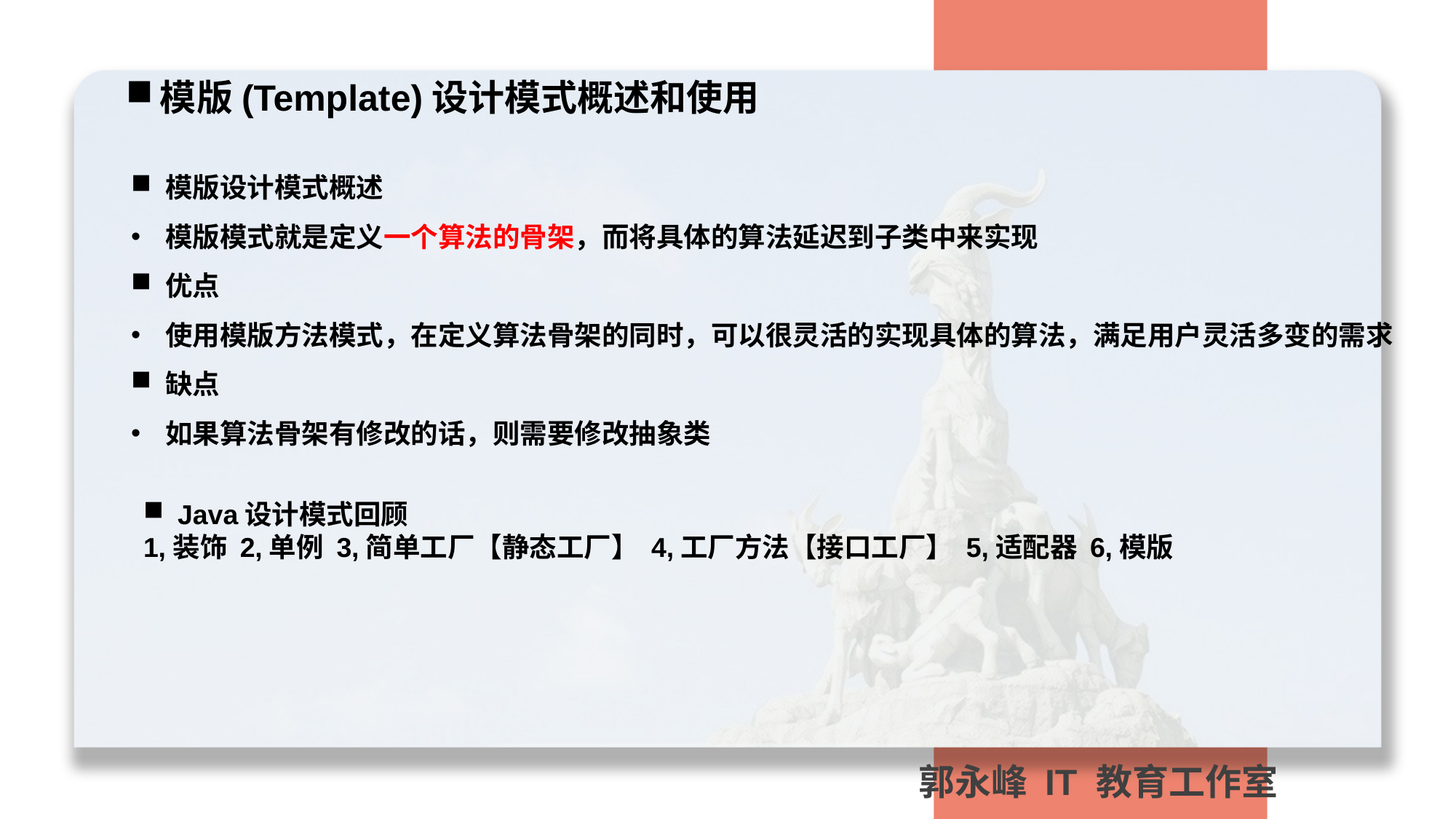

模版(Template)设计模式概述和使用
模版设计模式概述
模版模式就是定义一个算法的骨架，而将具体的算法延迟到子类中来实现
优点
使用模版方法模式，在定义算法骨架的同时，可以很灵活的实现具体的算法，满足用户灵活多变的需求
缺点
如果算法骨架有修改的话，则需要修改抽象类
Java设计模式回顾
1,装饰 2,单例 3,简单工厂【静态工厂】 4,工厂方法【接口工厂】 5,适配器 6,模版